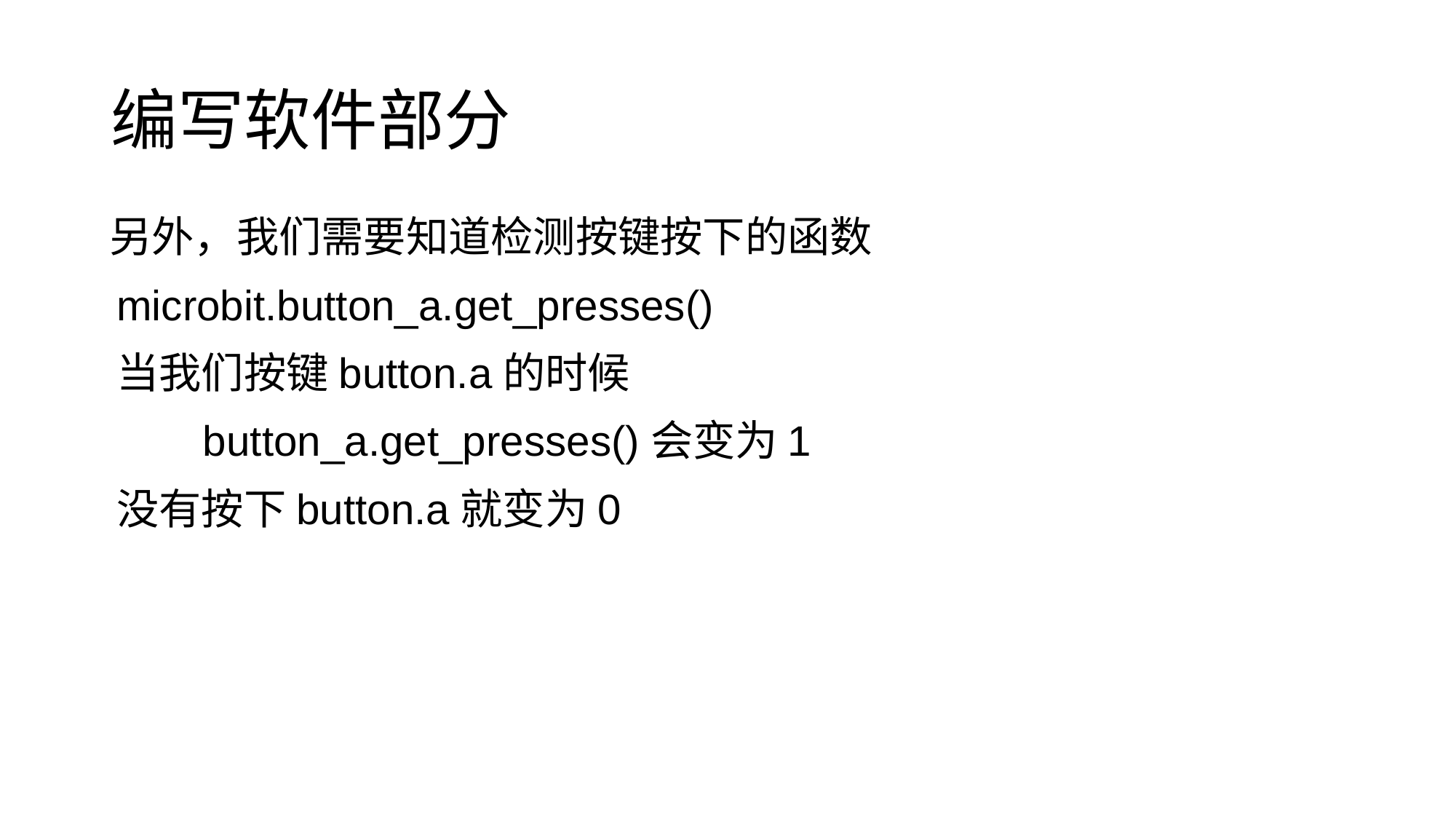

# 编写软件部分
另外，我们需要知道检测按键按下的函数
microbit.button_a.get_presses()
当我们按键button.a的时候
button_a.get_presses()会变为1
没有按下button.a就变为0